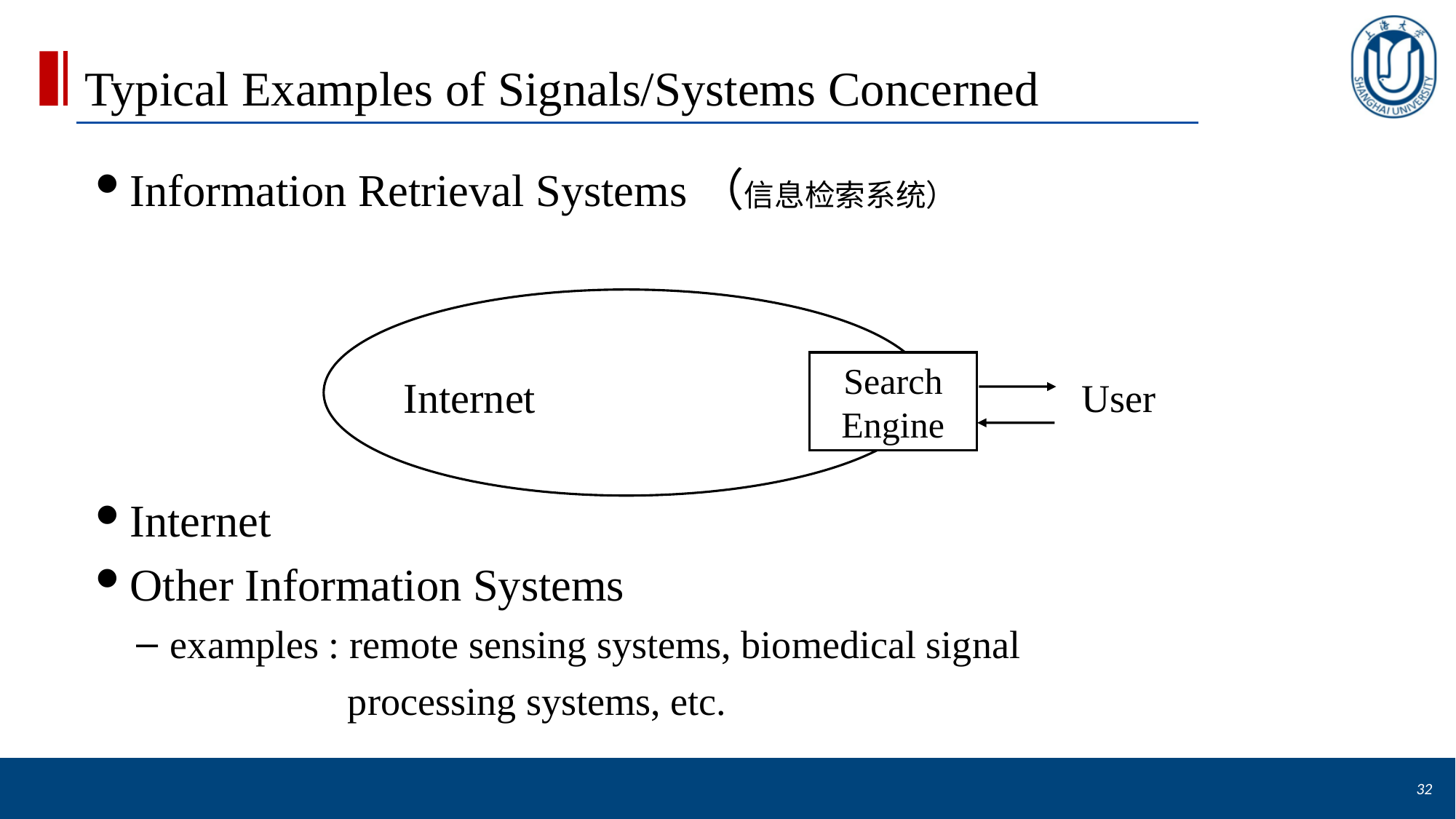

# Typical Examples of Signals/Systems Concerned
Information Retrieval Systems（信息检索系统）

Internet
Other Information Systems
examples : remote sensing systems, biomedical signal
                      processing systems, etc.

Search Engine
Internet
User

32